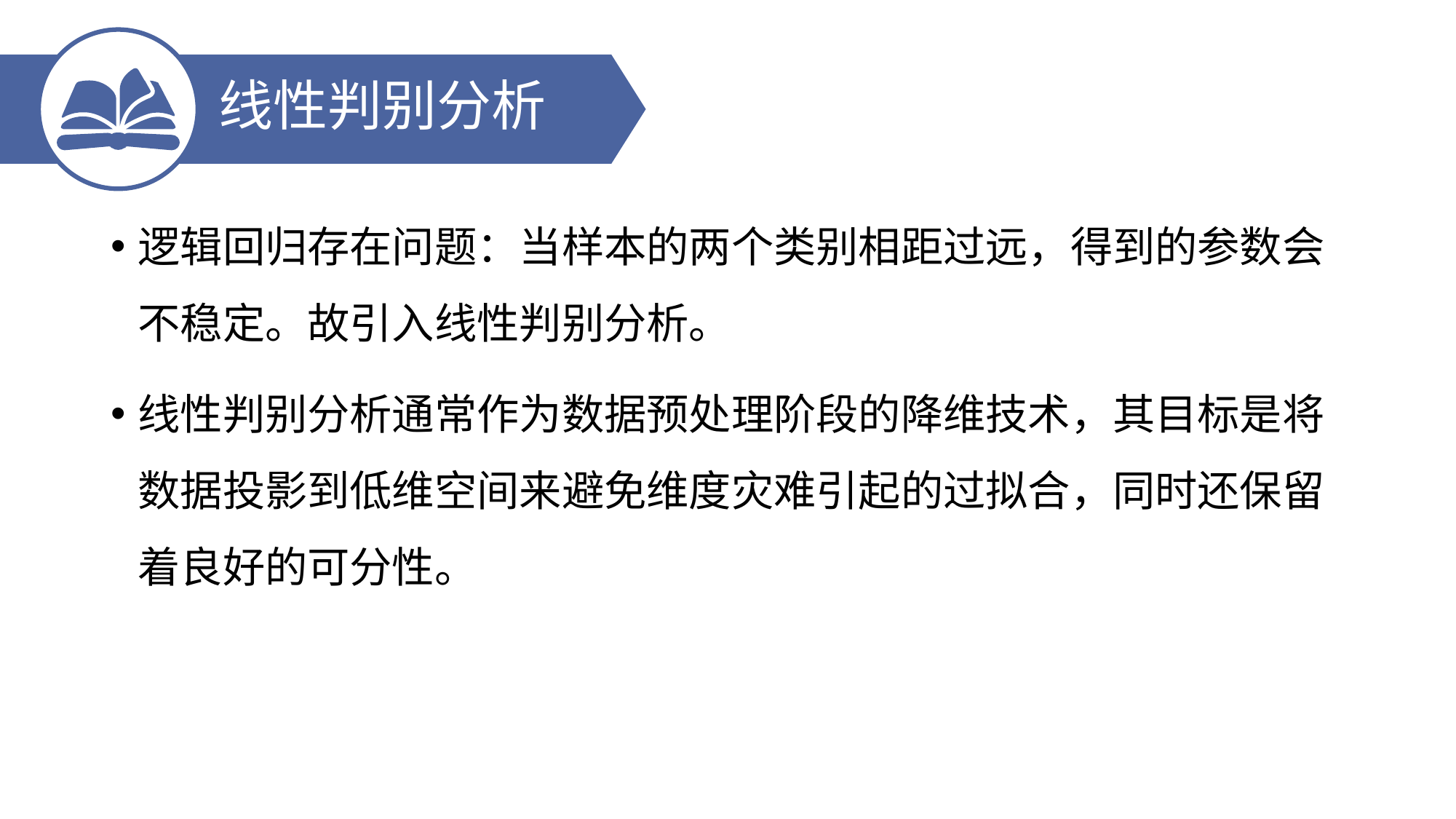

线性判别分析

逻辑回归存在问题：当样本的两个类别相距过远，得到的参数会不稳定。故引入线性判别分析。
线性判别分析通常作为数据预处理阶段的降维技术，其目标是将数据投影到低维空间来避免维度灾难引起的过拟合，同时还保留着良好的可分性。